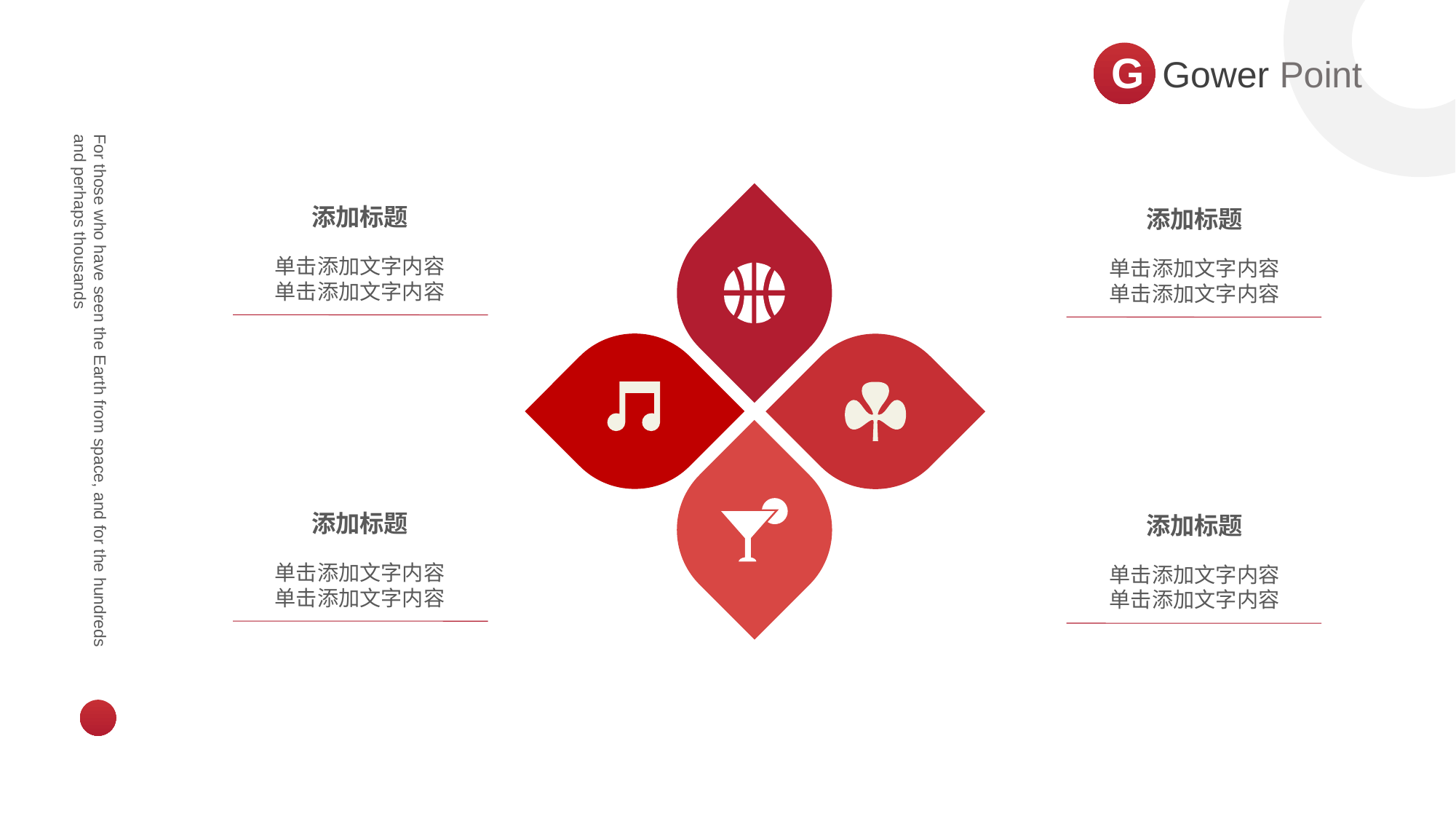

G

Gower Point
添加标题
单击添加文字内容
单击添加文字内容
添加标题
单击添加文字内容
单击添加文字内容

For those who have seen the Earth from space, and for the hundreds and perhaps thousands

添加标题
单击添加文字内容
单击添加文字内容
添加标题
单击添加文字内容
单击添加文字内容

12